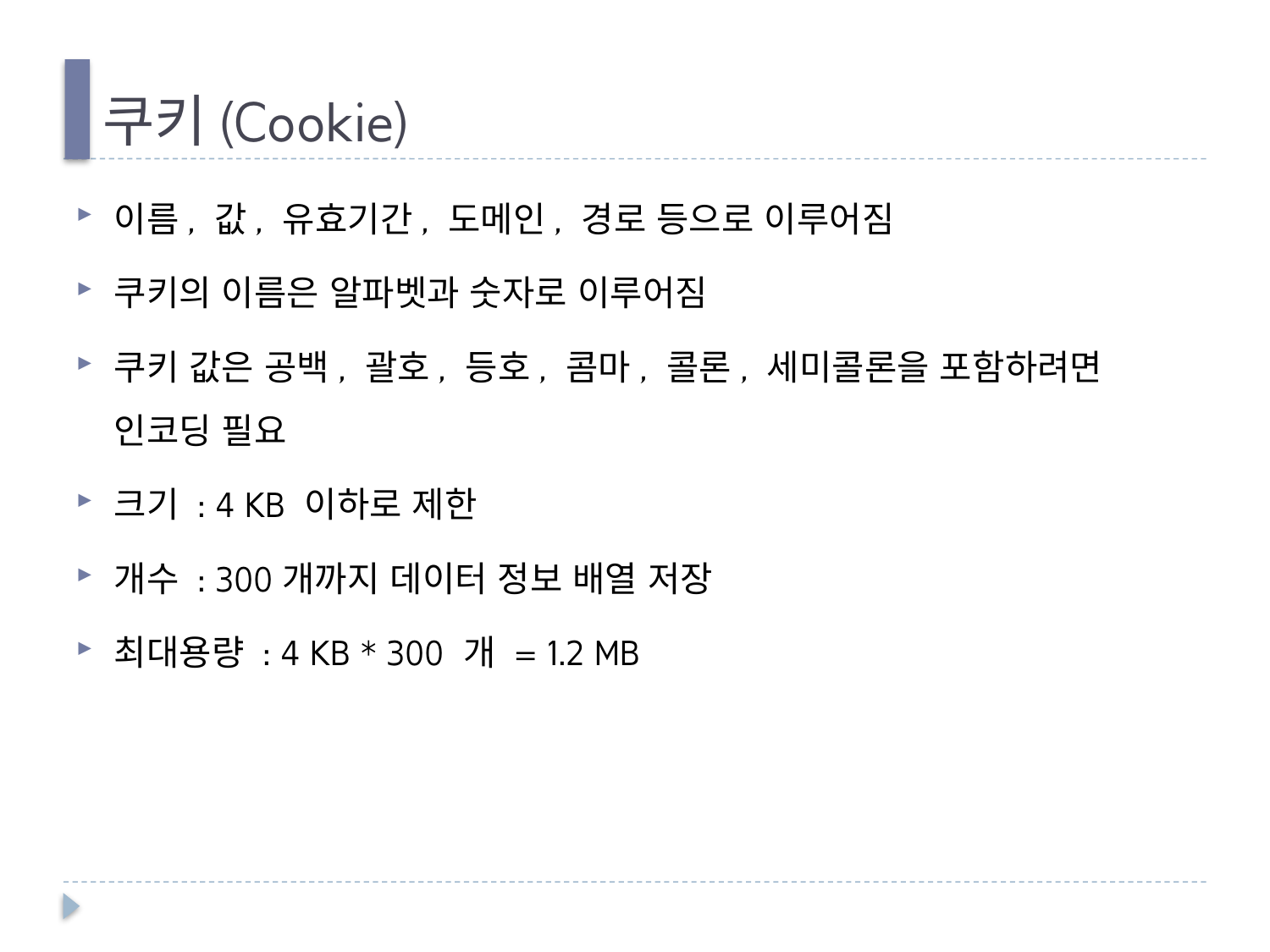

# 쿠키(Cookie)
이름, 값, 유효기간, 도메인, 경로 등으로 이루어짐
쿠키의 이름은 알파벳과 숫자로 이루어짐
쿠키 값은 공백, 괄호, 등호, 콤마, 콜론, 세미콜론을 포함하려면 인코딩 필요
크기 : 4 KB 이하로 제한
개수 : 300개까지 데이터 정보 배열 저장
최대용량 : 4 KB * 300 개 = 1.2 MB